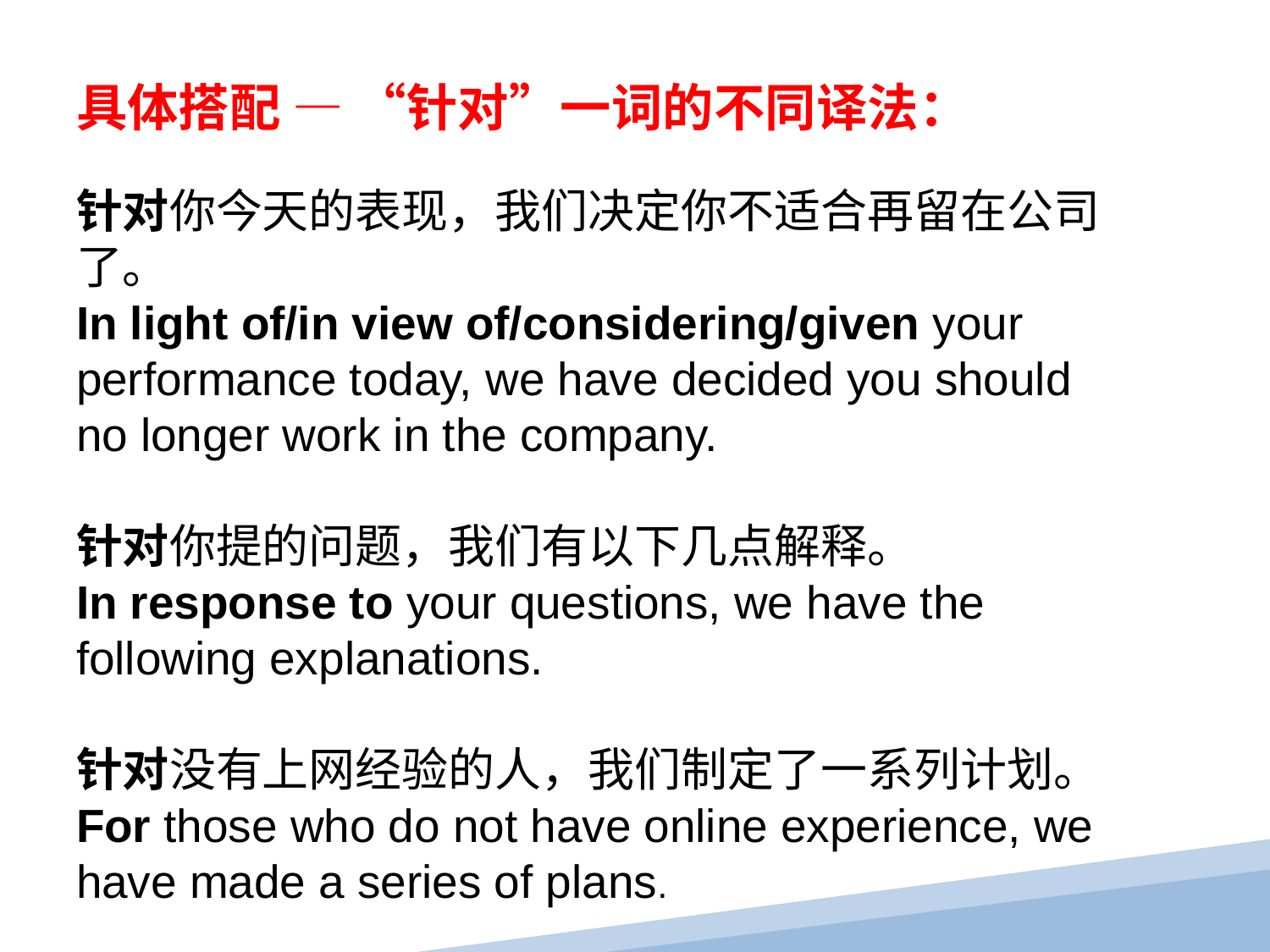

具体搭配 — “针对”一词的不同译法：

针对你今天的表现，我们决定你不适合再留在公司了。
In light of/in view of/considering/given your performance today, we have decided you should no longer work in the company.

针对你提的问题，我们有以下几点解释。
In response to your questions, we have the following explanations.

针对没有上网经验的人，我们制定了一系列计划。
For those who do not have online experience, we have made a series of plans.